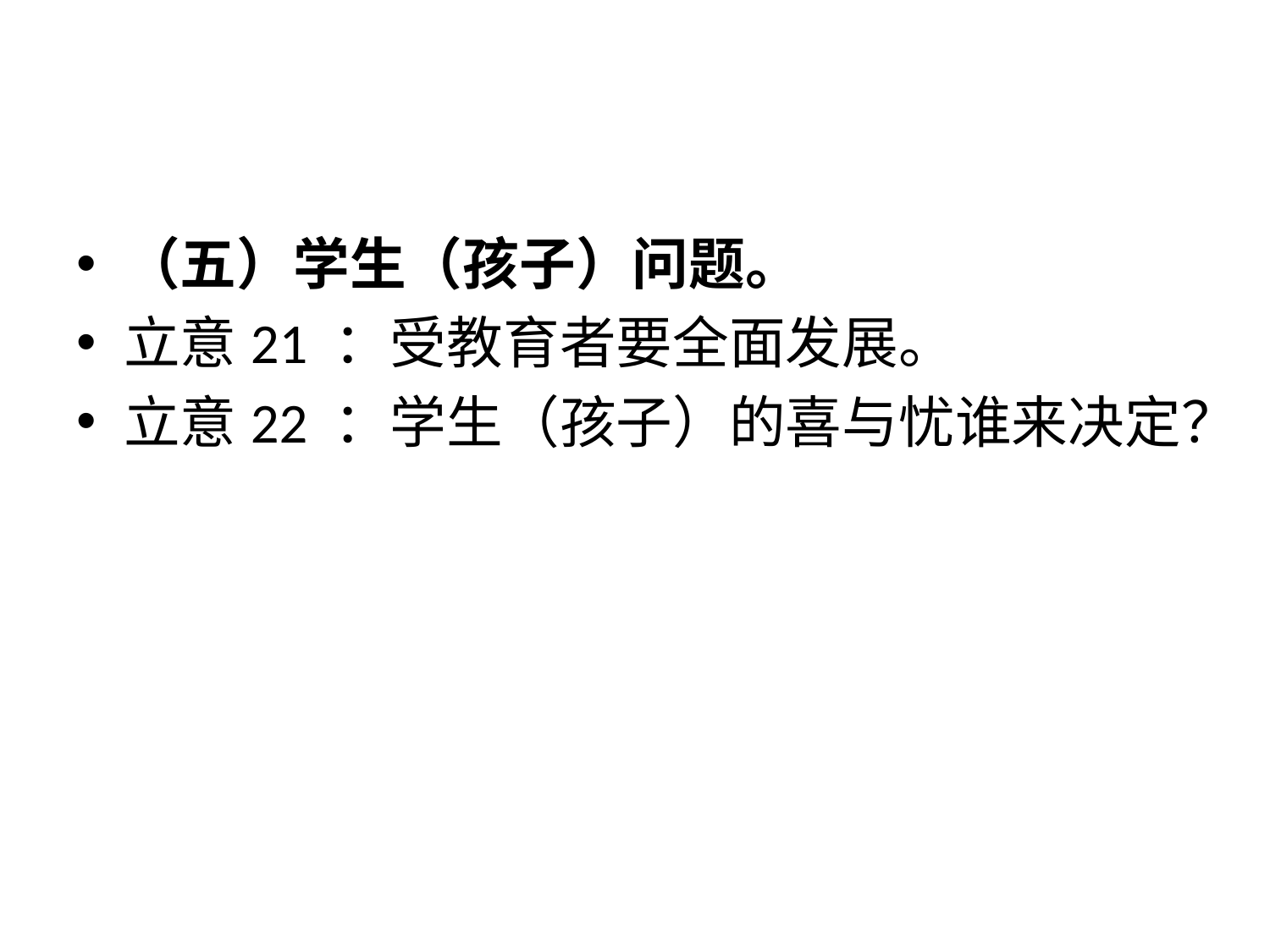

#
（五）学生（孩子）问题。
立意21 ：受教育者要全面发展。
立意22 ：学生（孩子）的喜与忧谁来决定？